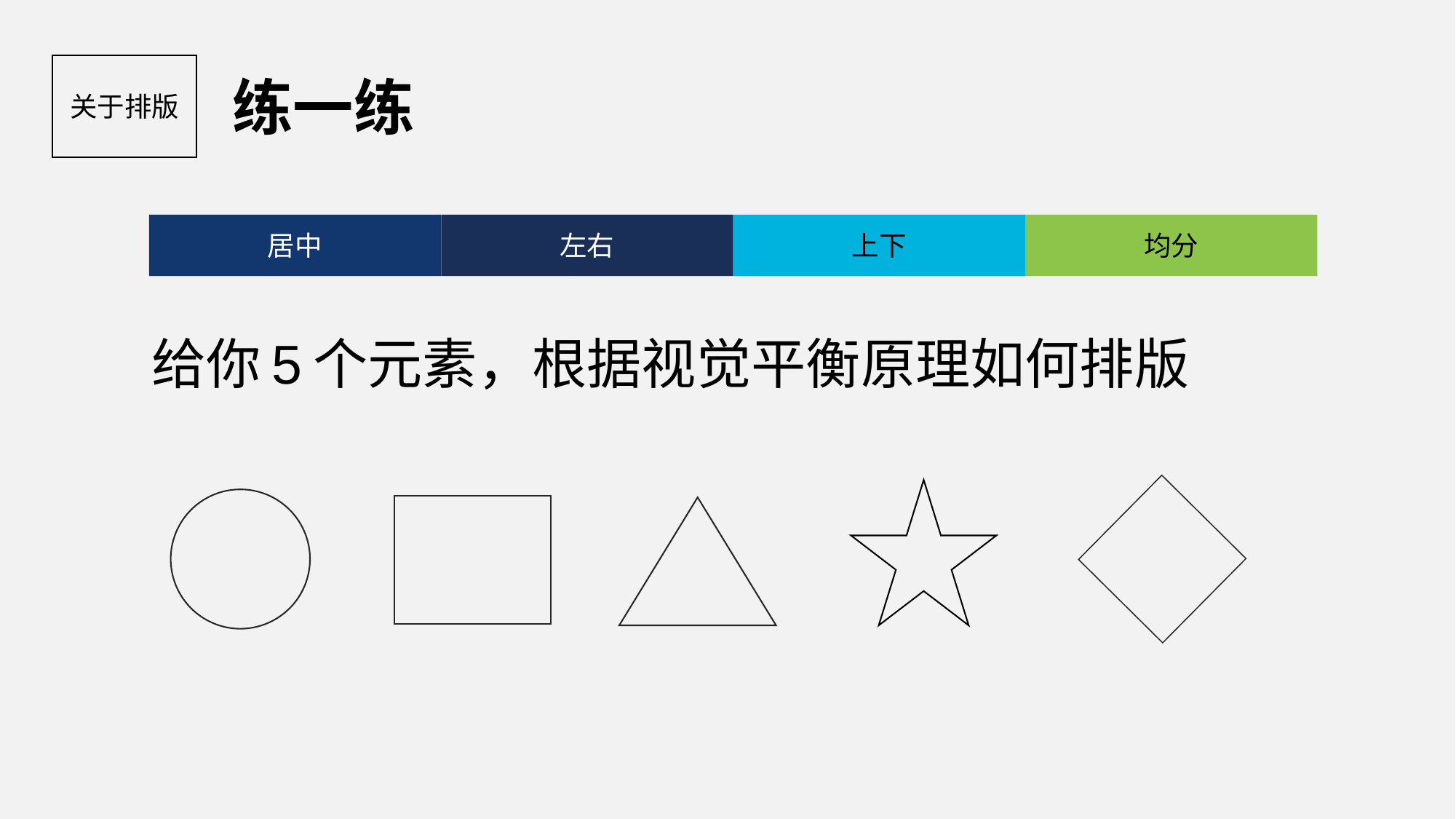

练一练
关于排版

居中
左右
上下
均分
给你5个元素，根据视觉平衡原理如何排版